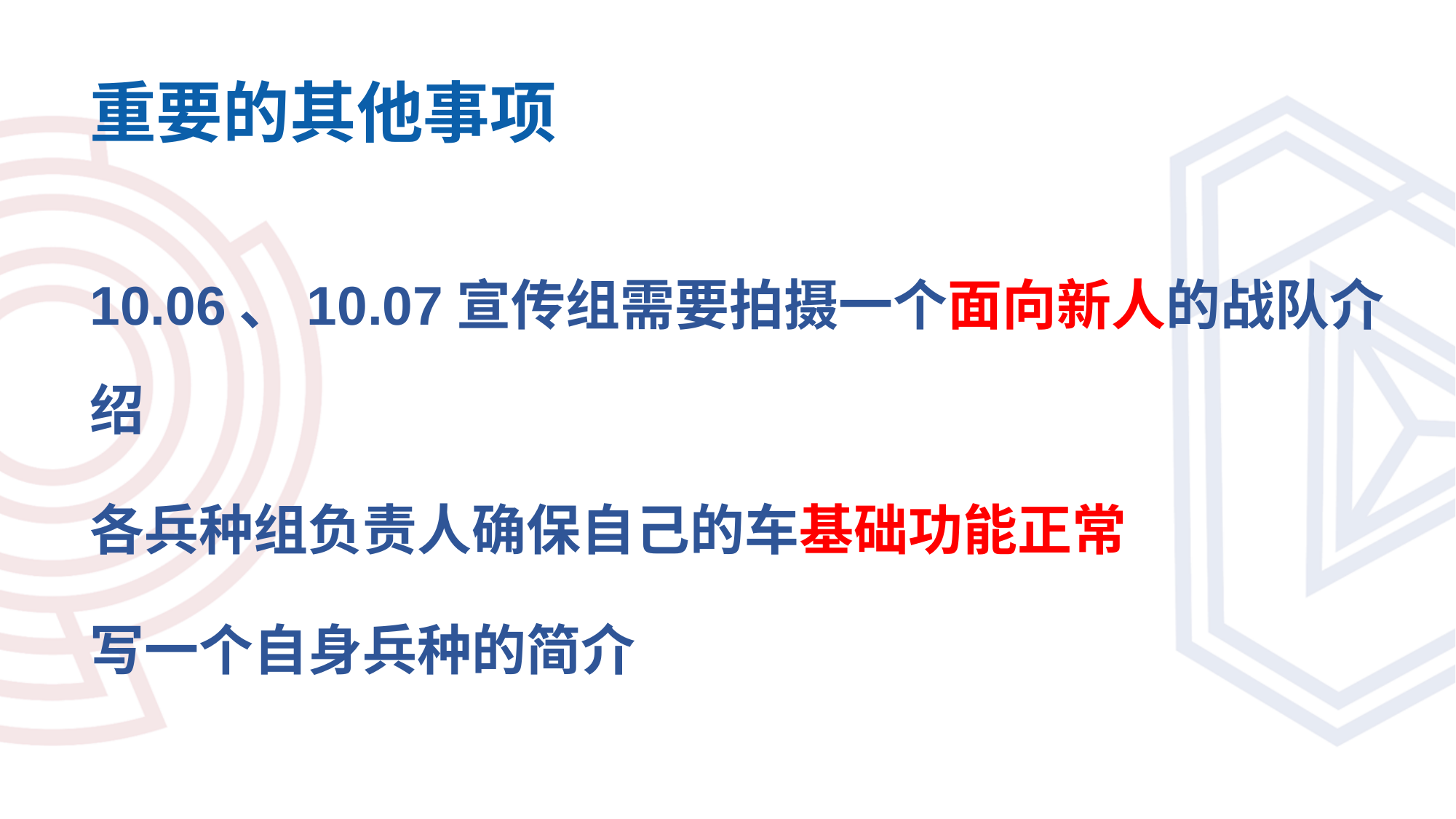

# 重要的其他事项
10.06、10.07宣传组需要拍摄一个面向新人的战队介绍
各兵种组负责人确保自己的车基础功能正常
写一个自身兵种的简介